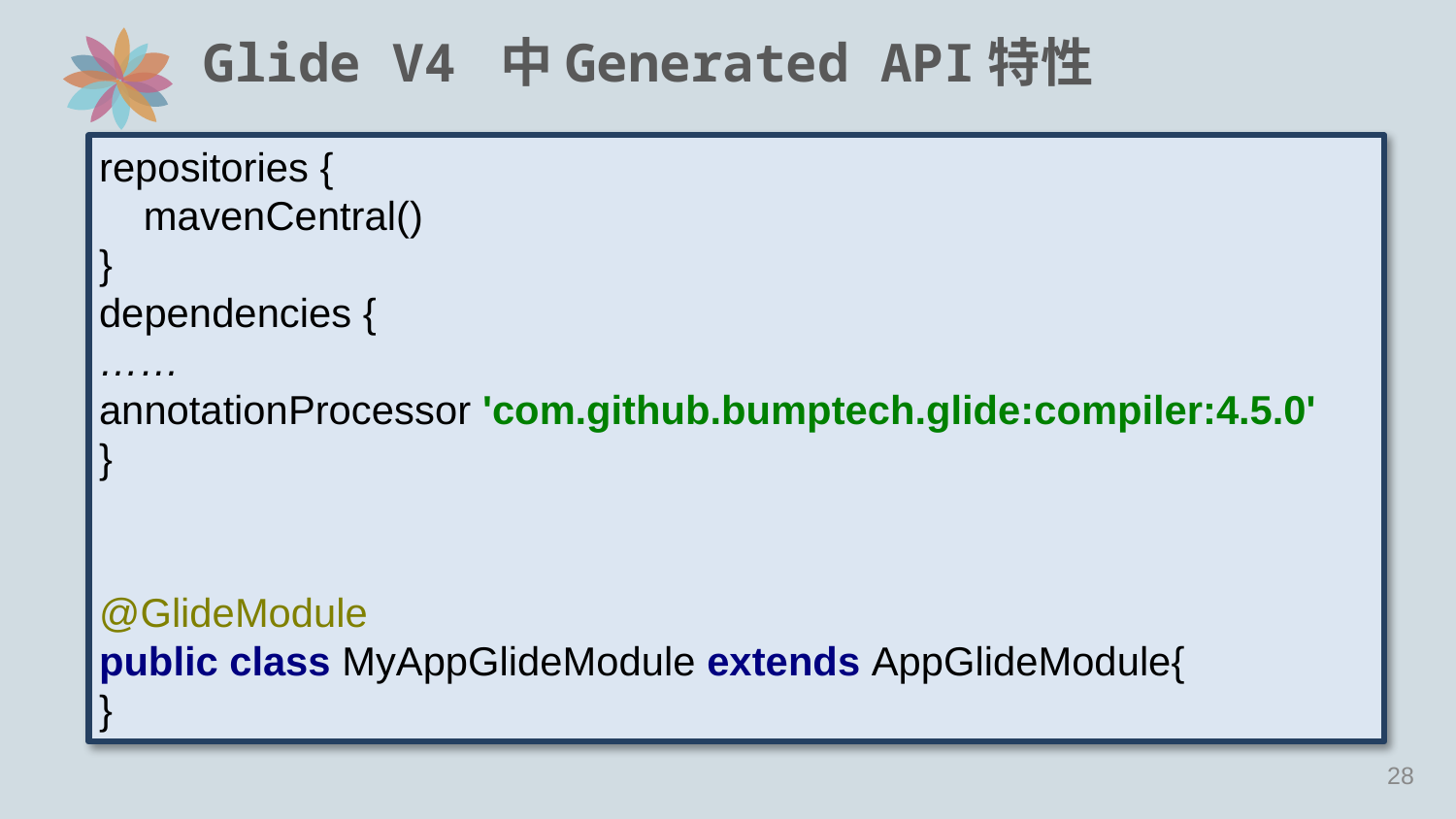

# Glide V4 中Generated API特性
repositories {
    mavenCentral()
}
dependencies {
……
annotationProcessor 'com.github.bumptech.glide:compiler:4.5.0'
}

@GlideModule
public class MyAppGlideModule extends AppGlideModule{
}

28